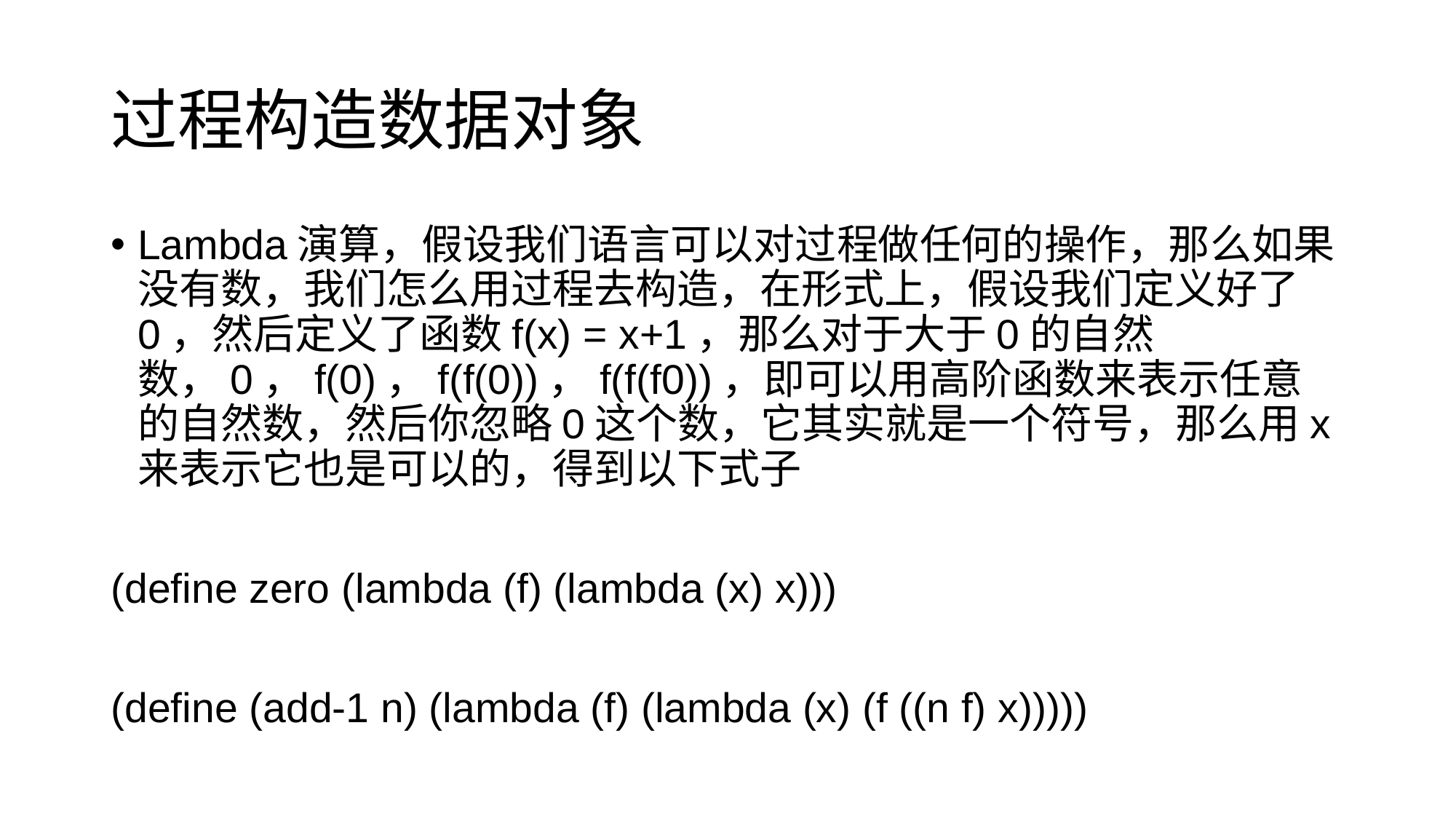

# 过程构造数据对象
Lambda演算，假设我们语言可以对过程做任何的操作，那么如果没有数，我们怎么用过程去构造，在形式上，假设我们定义好了0，然后定义了函数f(x) = x+1，那么对于大于0的自然数，0，f(0)，f(f(0))，f(f(f0))，即可以用高阶函数来表示任意的自然数，然后你忽略0这个数，它其实就是一个符号，那么用x来表示它也是可以的，得到以下式子

(define zero (lambda (f) (lambda (x) x)))

(define (add-1 n) (lambda (f) (lambda (x) (f ((n f) x)))))